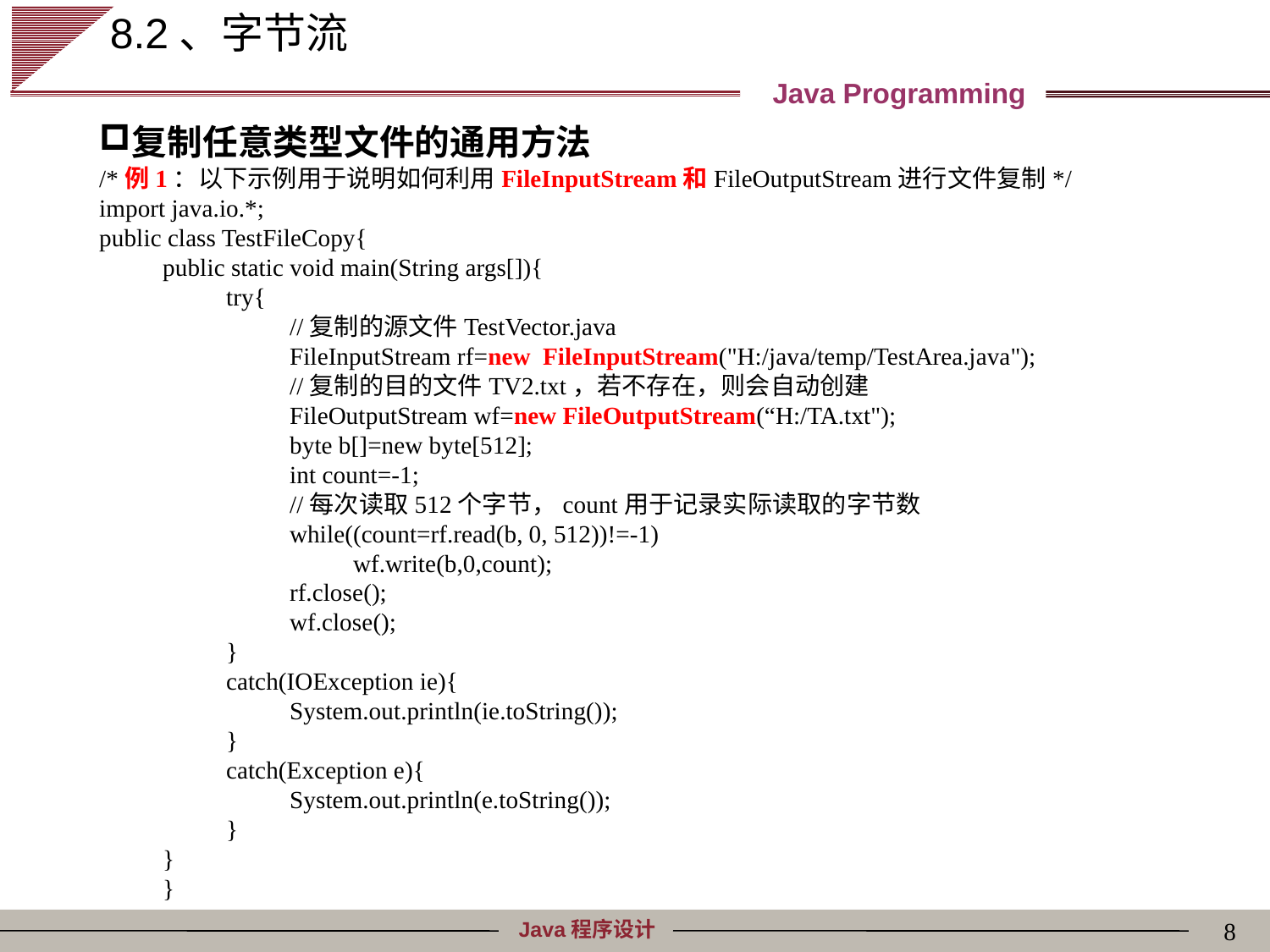

# 8.2、字节流
复制任意类型文件的通用方法
/*例1：以下示例用于说明如何利用FileInputStream和FileOutputStream进行文件复制*/
import java.io.*;
public class TestFileCopy{
public static void main(String args[]){
try{
//复制的源文件TestVector.java
FileInputStream rf=new  FileInputStream("H:/java/temp/TestArea.java");
//复制的目的文件TV2.txt，若不存在，则会自动创建
FileOutputStream wf=new FileOutputStream(“H:/TA.txt");
byte b[]=new byte[512];
int count=-1;
//每次读取512个字节，count用于记录实际读取的字节数
while((count=rf.read(b, 0, 512))!=-1)
wf.write(b,0,count);
rf.close();
wf.close();
}
catch(IOException ie){
System.out.println(ie.toString());
}
catch(Exception e){
System.out.println(e.toString());
}
}
}